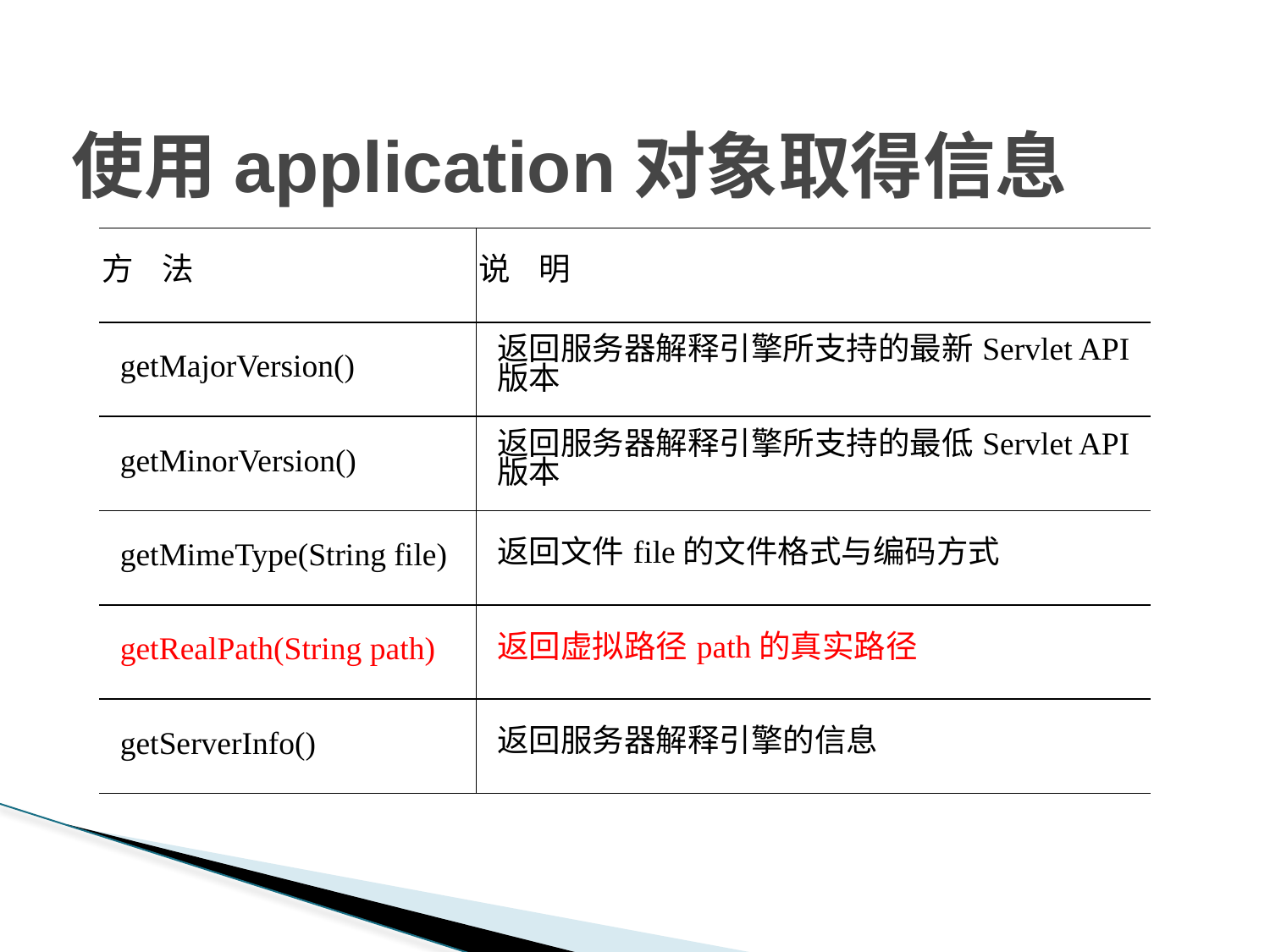

# 使用application对象取得信息
| 方 法 | 说 明 |
| --- | --- |
| getMajorVersion() | 返回服务器解释引擎所支持的最新Servlet API版本 |
| getMinorVersion() | 返回服务器解释引擎所支持的最低Servlet API版本 |
| getMimeType(String file) | 返回文件file的文件格式与编码方式 |
| getRealPath(String path) | 返回虚拟路径path的真实路径 |
| getServerInfo() | 返回服务器解释引擎的信息 |

47